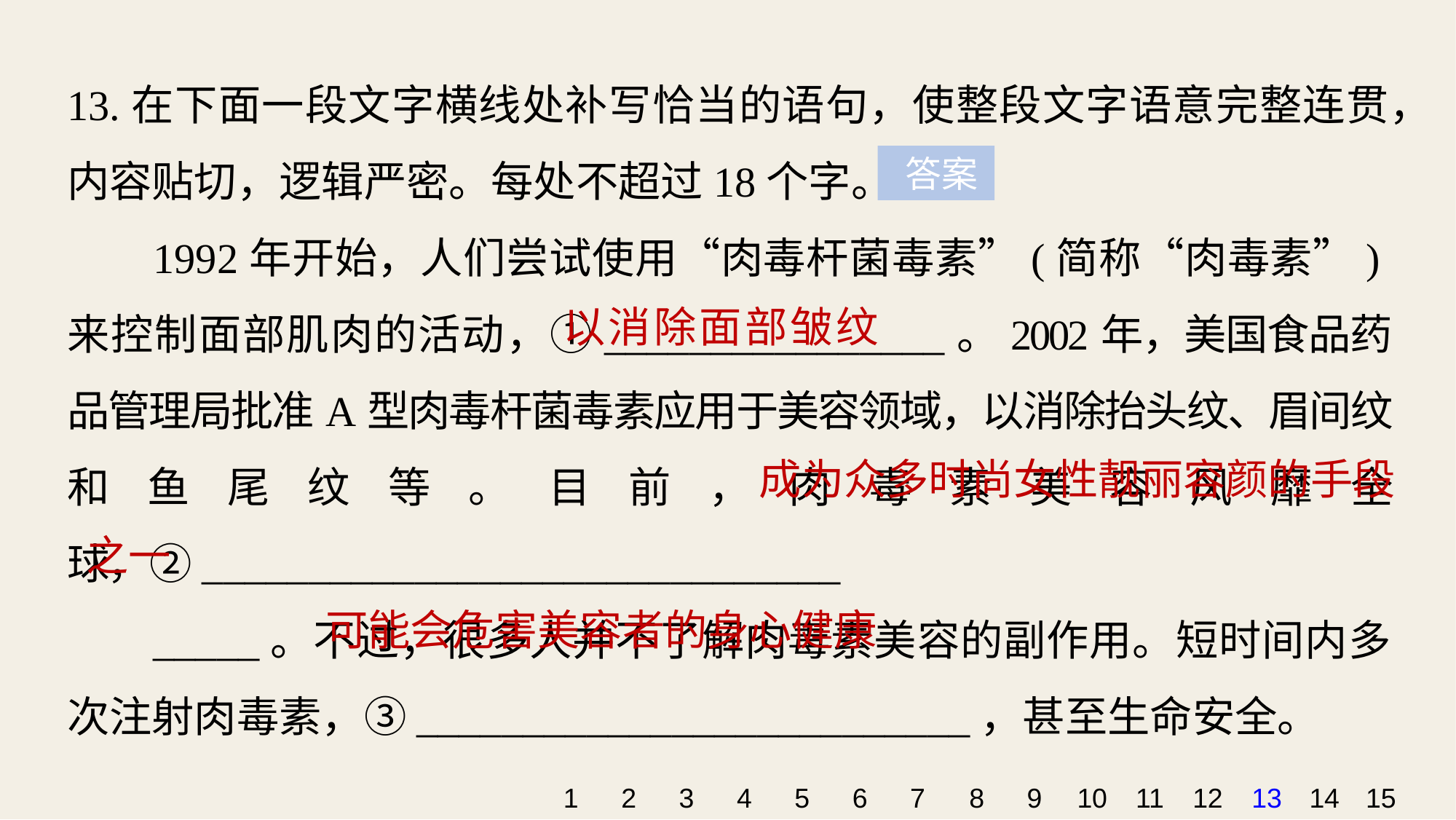

13.在下面一段文字横线处补写恰当的语句，使整段文字语意完整连贯，内容贴切，逻辑严密。每处不超过18个字。
1992年开始，人们尝试使用“肉毒杆菌毒素”(简称“肉毒素”)来控制面部肌肉的活动，①________________。2002年，美国食品药品管理局批准A型肉毒杆菌毒素应用于美容领域，以消除抬头纹、眉间纹和鱼尾纹等。目前，肉毒素美容风靡全球，②______________________________
_____。不过，很多人并不了解肉毒素美容的副作用。短时间内多次注射肉毒素，③__________________________，甚至生命安全。
 答案
以消除面部皱纹
成为众多时尚女性靓丽容颜的手段
之一
可能会危害美容者的身心健康
1
2
3
4
5
6
7
8
9
10
11
12
13
14
15